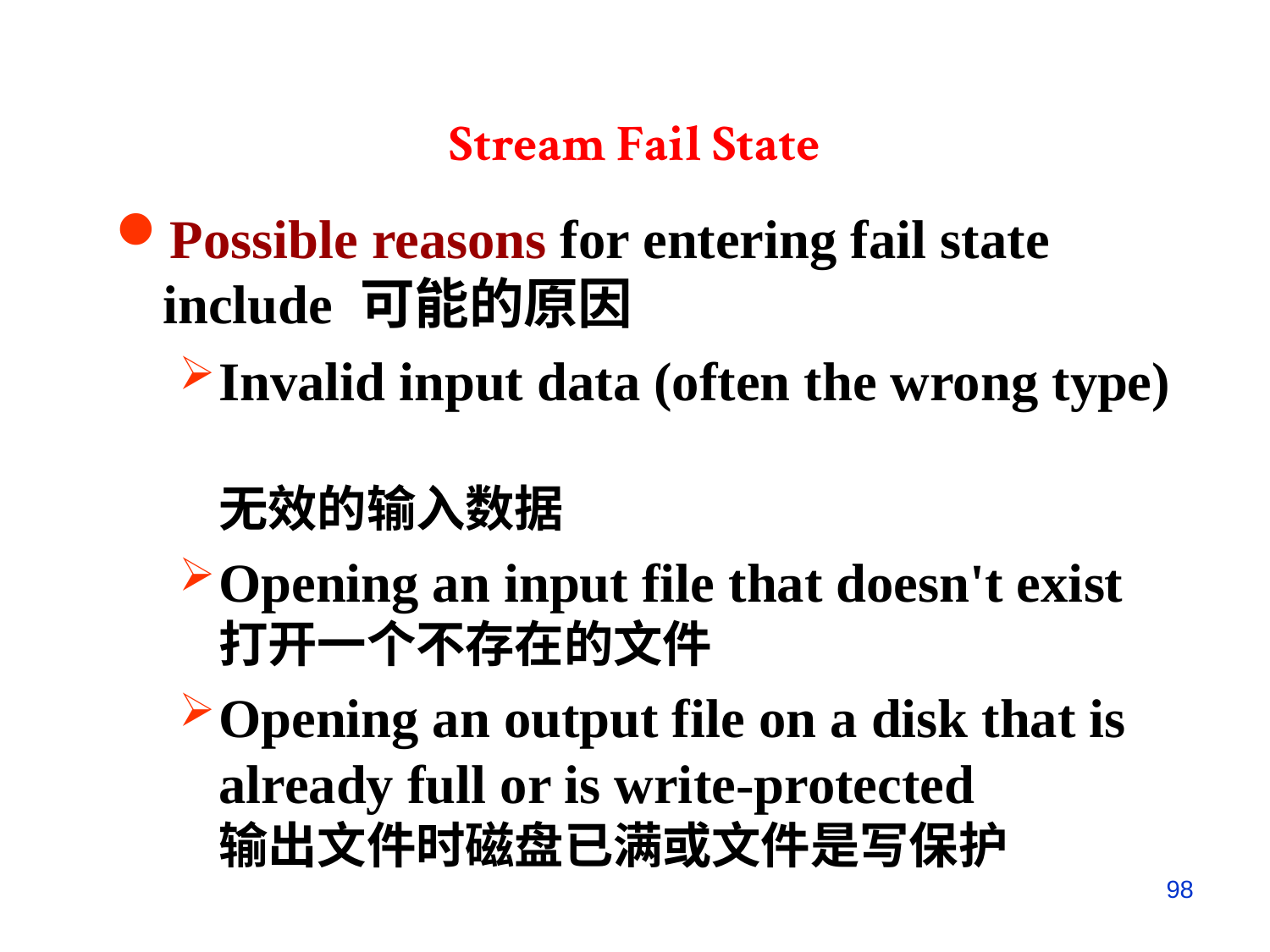

Stream Fail State
Possible reasons for entering fail state include 可能的原因
Invalid input data (often the wrong type)
无效的输入数据
Opening an input file that doesn't exist
打开一个不存在的文件
Opening an output file on a disk that is  already full or is write-protected
输出文件时磁盘已满或文件是写保护
98